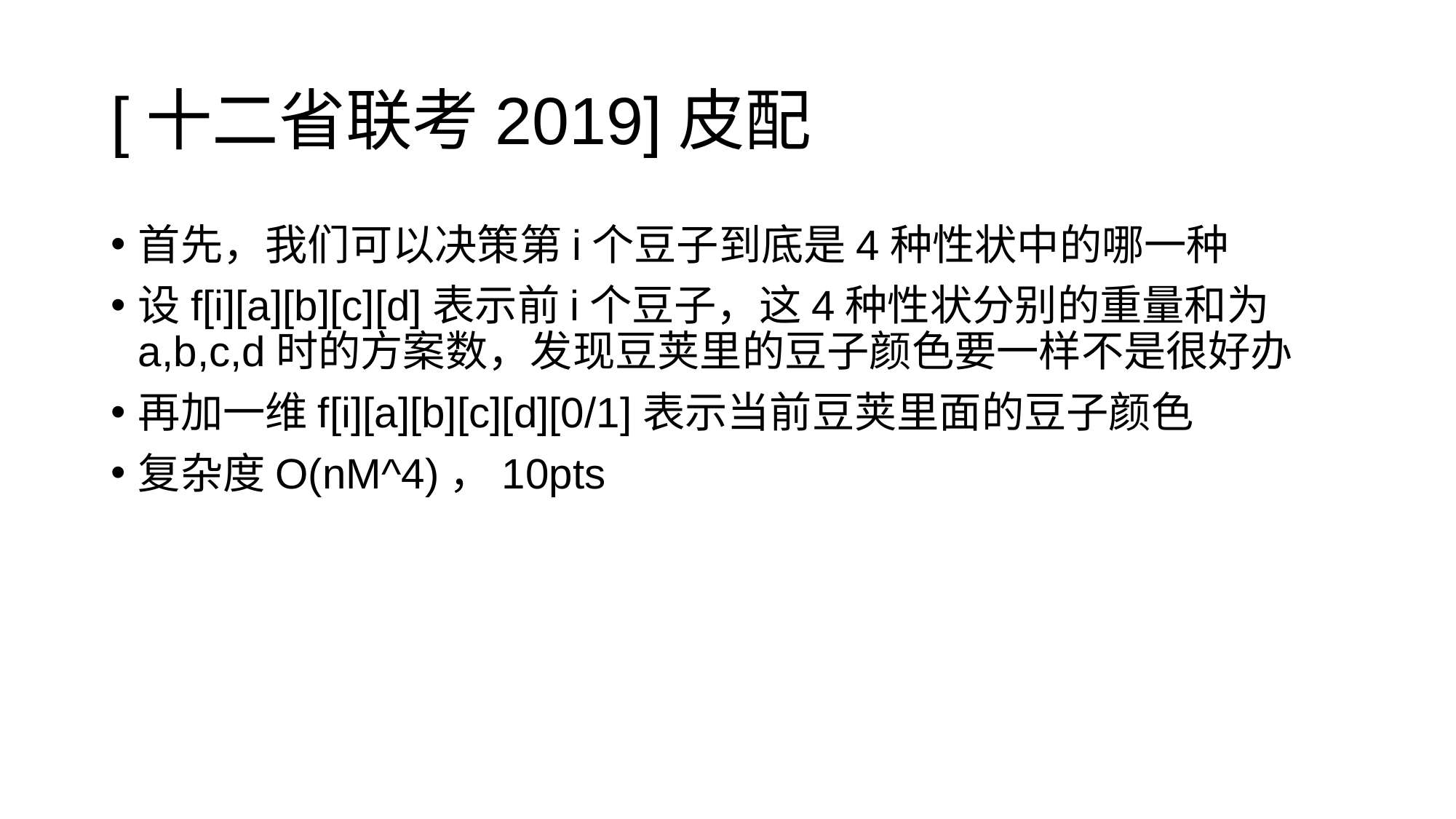

# [十二省联考2019]皮配
首先，我们可以决策第i个豆子到底是4种性状中的哪一种
设f[i][a][b][c][d]表示前i个豆子，这4种性状分别的重量和为a,b,c,d时的方案数，发现豆荚里的豆子颜色要一样不是很好办
再加一维f[i][a][b][c][d][0/1]表示当前豆荚里面的豆子颜色
复杂度O(nM^4)，10pts